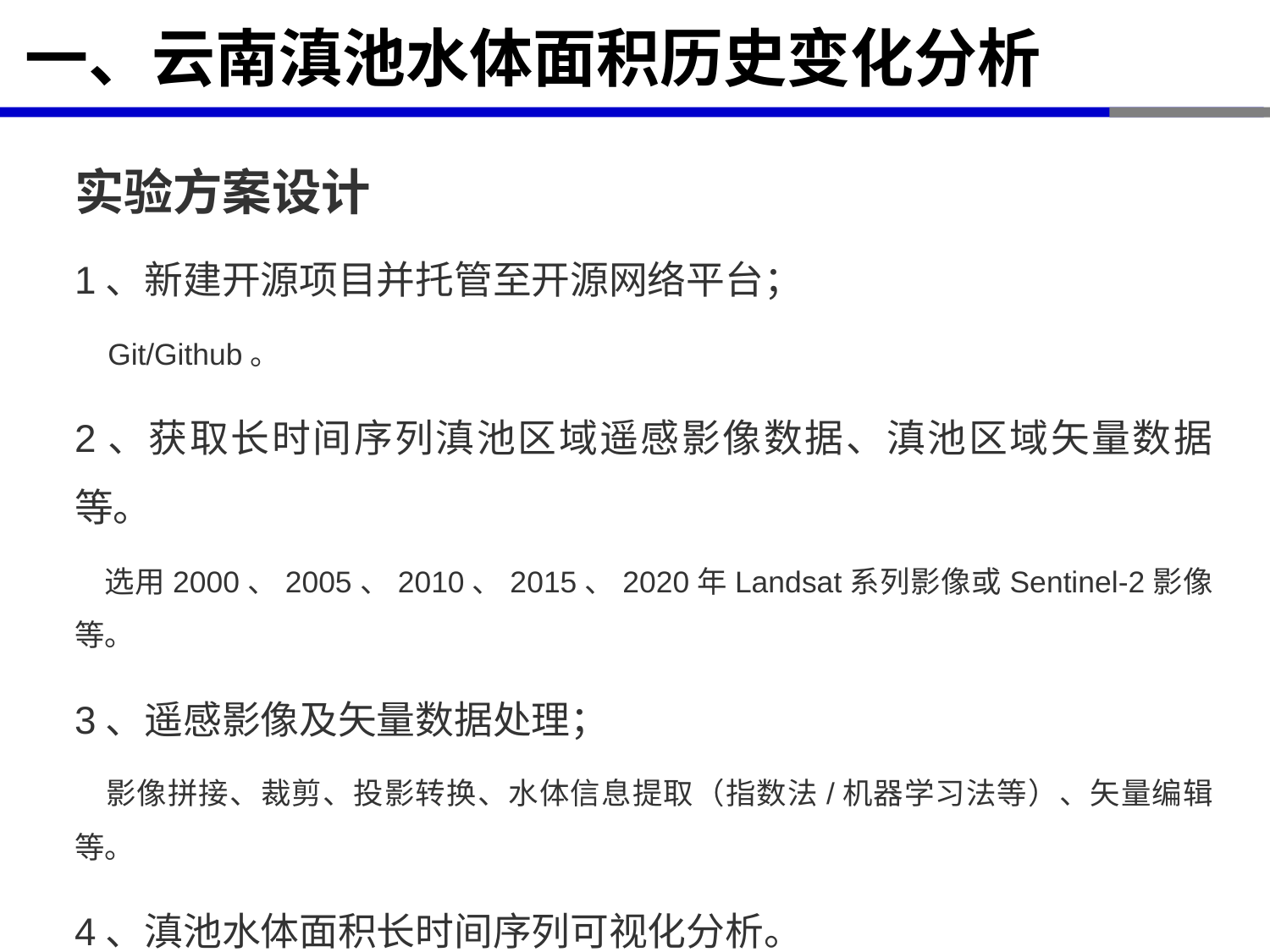

# 一、云南滇池水体面积历史变化分析
实验方案设计
1、新建开源项目并托管至开源网络平台；
    Git/Github。
2、获取长时间序列滇池区域遥感影像数据、滇池区域矢量数据等。
   选用2000、2005、2010、2015、2020年Landsat系列影像或Sentinel-2影像等。
3、遥感影像及矢量数据处理；
   影像拼接、裁剪、投影转换、水体信息提取（指数法/机器学习法等）、矢量编辑等。
4、滇池水体面积长时间序列可视化分析。
   专题地图制作、可视化统计分析、区域调研归因分析等。